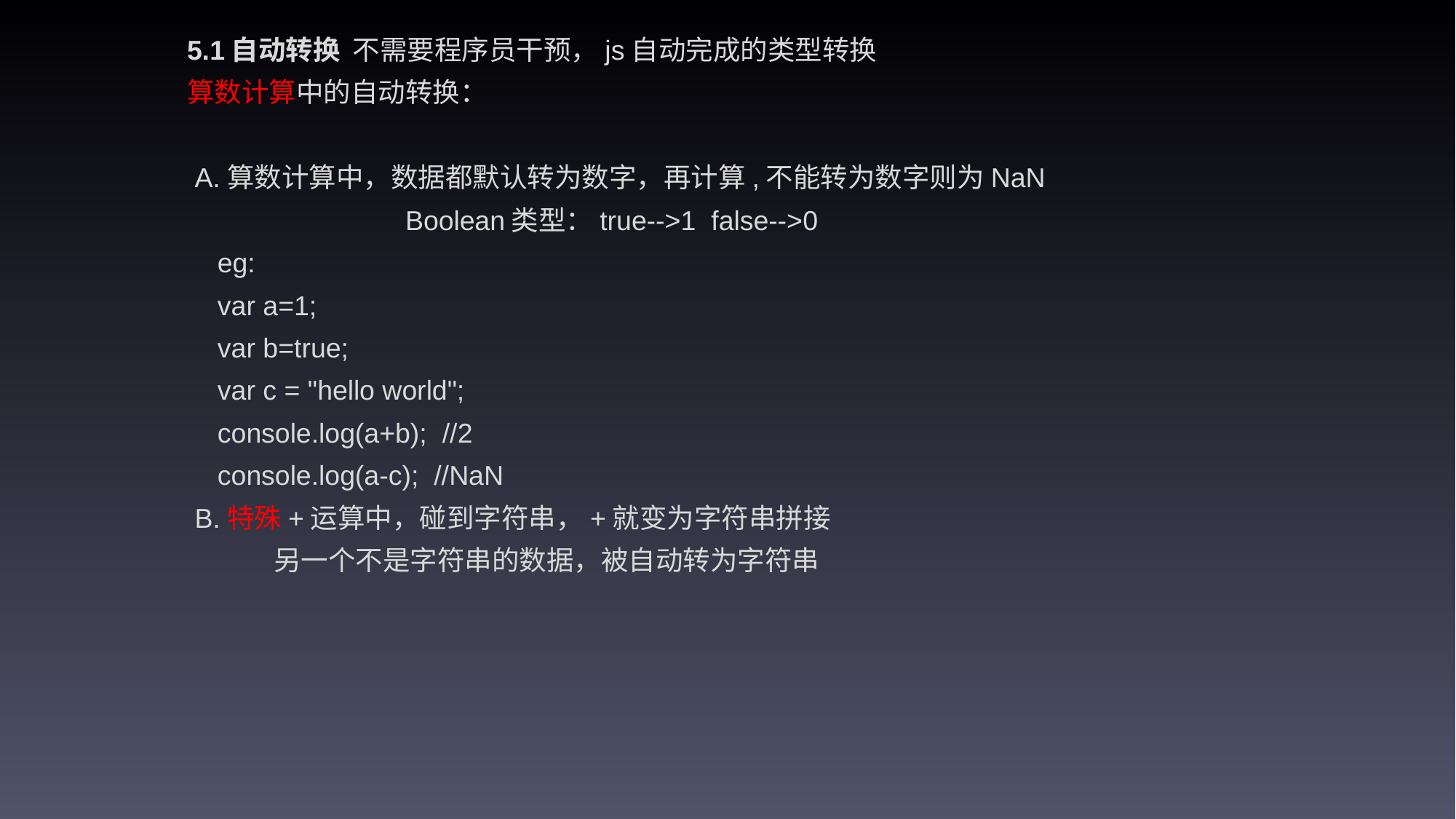

5.1自动转换  不需要程序员干预，js自动完成的类型转换
算数计算中的自动转换：

 A.算数计算中，数据都默认转为数字，再计算,不能转为数字则为NaN
		Boolean类型：true-->1  false-->0
    eg:
    var a=1;
    var b=true;
    var c = "hello world";
    console.log(a+b);  //2
    console.log(a-c);  //NaN
 B.特殊+运算中，碰到字符串，+就变为字符串拼接
             另一个不是字符串的数据，被自动转为字符串